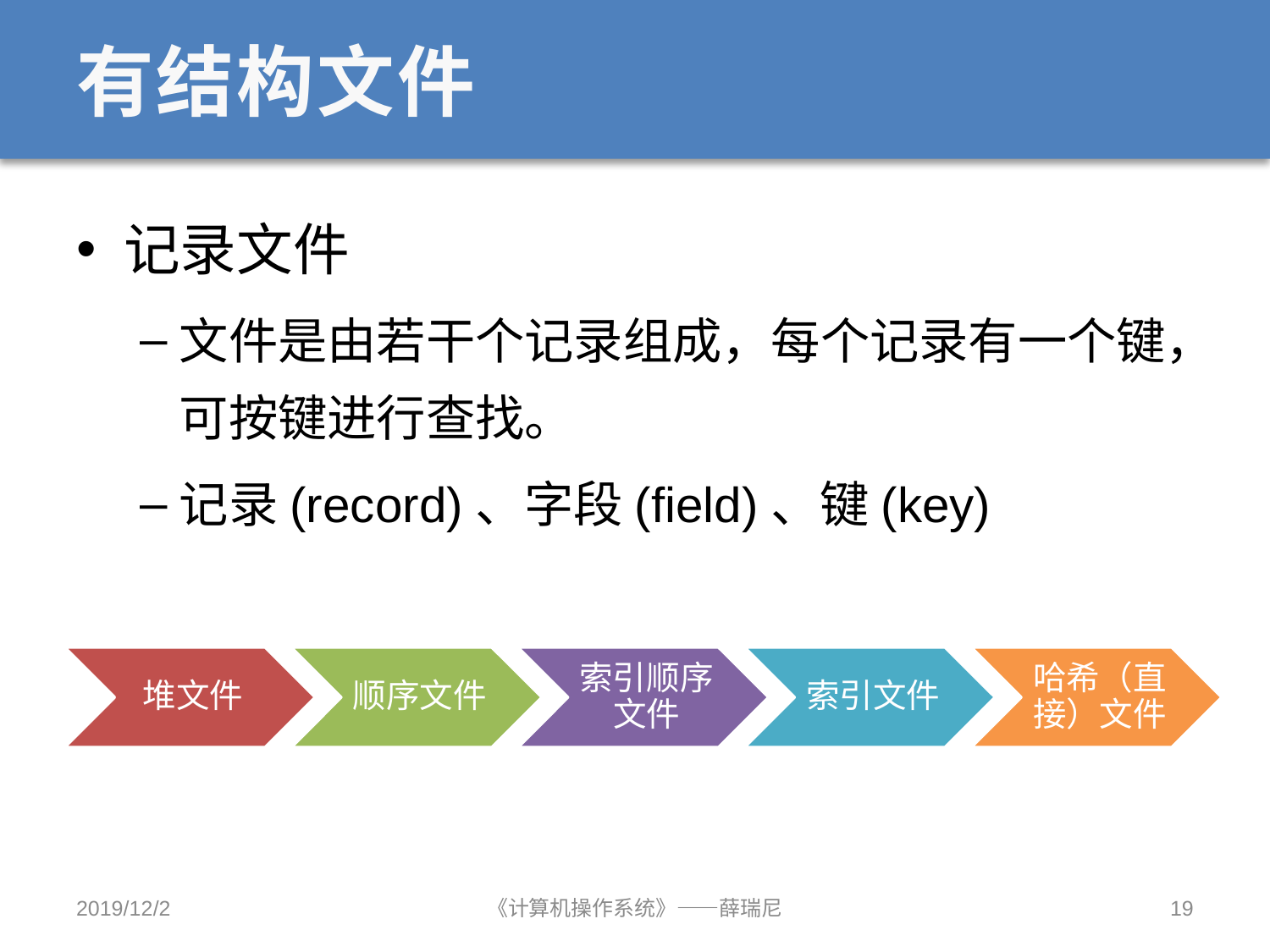

# 有结构文件
记录文件
文件是由若干个记录组成，每个记录有一个键，可按键进行查找。
记录(record)、字段(field)、键(key)
堆文件
顺序文件
索引顺序文件
索引文件
哈希（直接）文件
2019/12/2
《计算机操作系统》——薛瑞尼
19